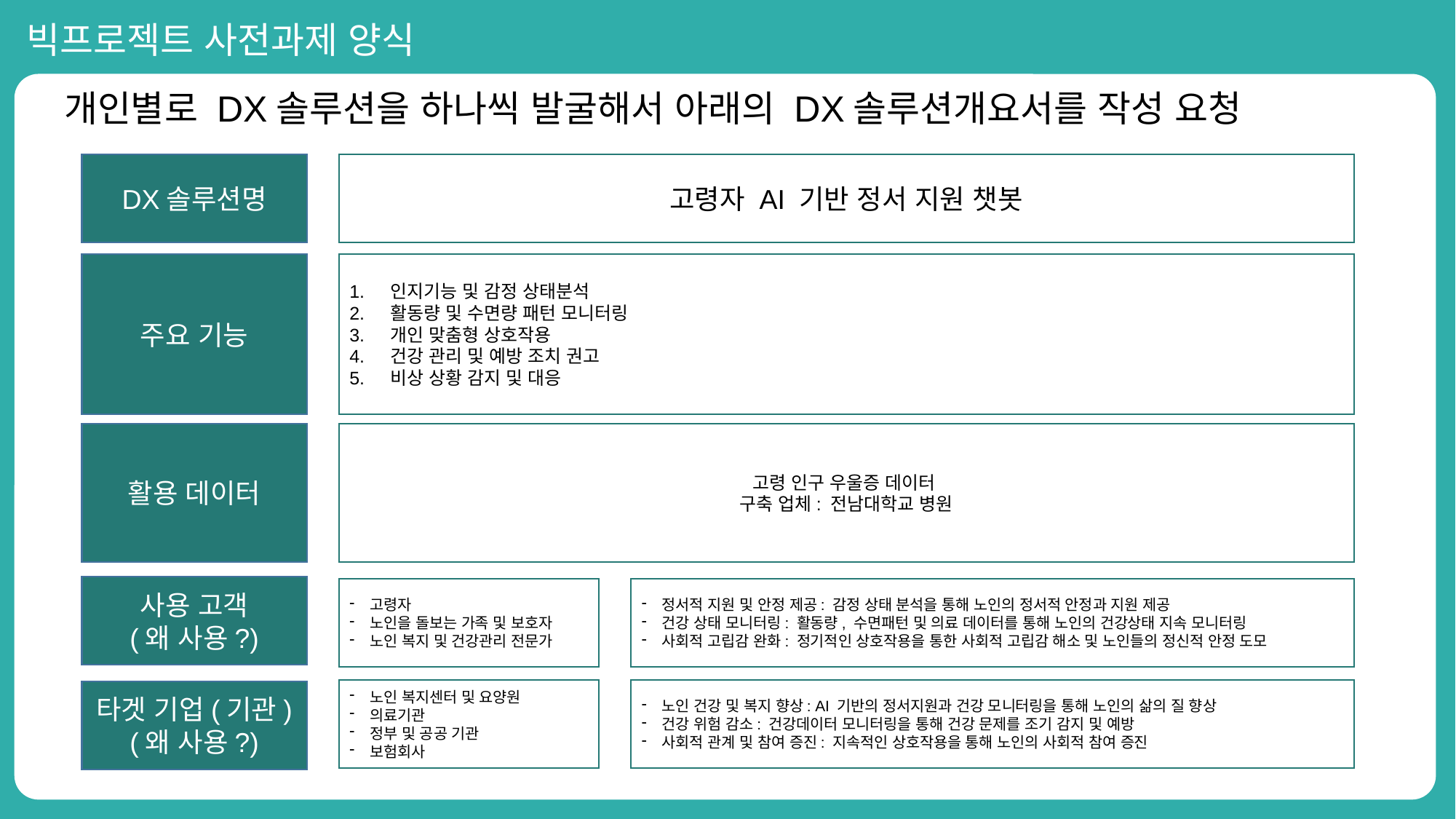

빅프로젝트 사전과제 양식
개인별로 DX솔루션을 하나씩 발굴해서 아래의 DX솔루션개요서를 작성 요청
DX솔루션명
고령자 AI 기반 정서 지원 챗봇
주요 기능
인지기능 및 감정 상태분석
활동량 및 수면량 패턴 모니터링
개인 맞춤형 상호작용
건강 관리 및 예방 조치 권고
비상 상황 감지 및 대응
활용 데이터
고령 인구 우울증 데이터
구축 업체: 전남대학교 병원
사용 고객
(왜 사용?)
고령자
노인을 돌보는 가족 및 보호자
노인 복지 및 건강관리 전문가
정서적 지원 및 안정 제공: 감정 상태 분석을 통해 노인의 정서적 안정과 지원 제공
건강 상태 모니터링: 활동량, 수면패턴 및 의료 데이터를 통해 노인의 건강상태 지속 모니터링
사회적 고립감 완화: 정기적인 상호작용을 통한 사회적 고립감 해소 및 노인들의 정신적 안정 도모
노인 복지센터 및 요양원
의료기관
정부 및 공공 기관
보험회사
노인 건강 및 복지 향상: AI 기반의 정서지원과 건강 모니터링을 통해 노인의 삶의 질 향상
건강 위험 감소: 건강데이터 모니터링을 통해 건강 문제를 조기 감지 및 예방
사회적 관계 및 참여 증진: 지속적인 상호작용을 통해 노인의 사회적 참여 증진
타겟 기업(기관)
(왜 사용?)